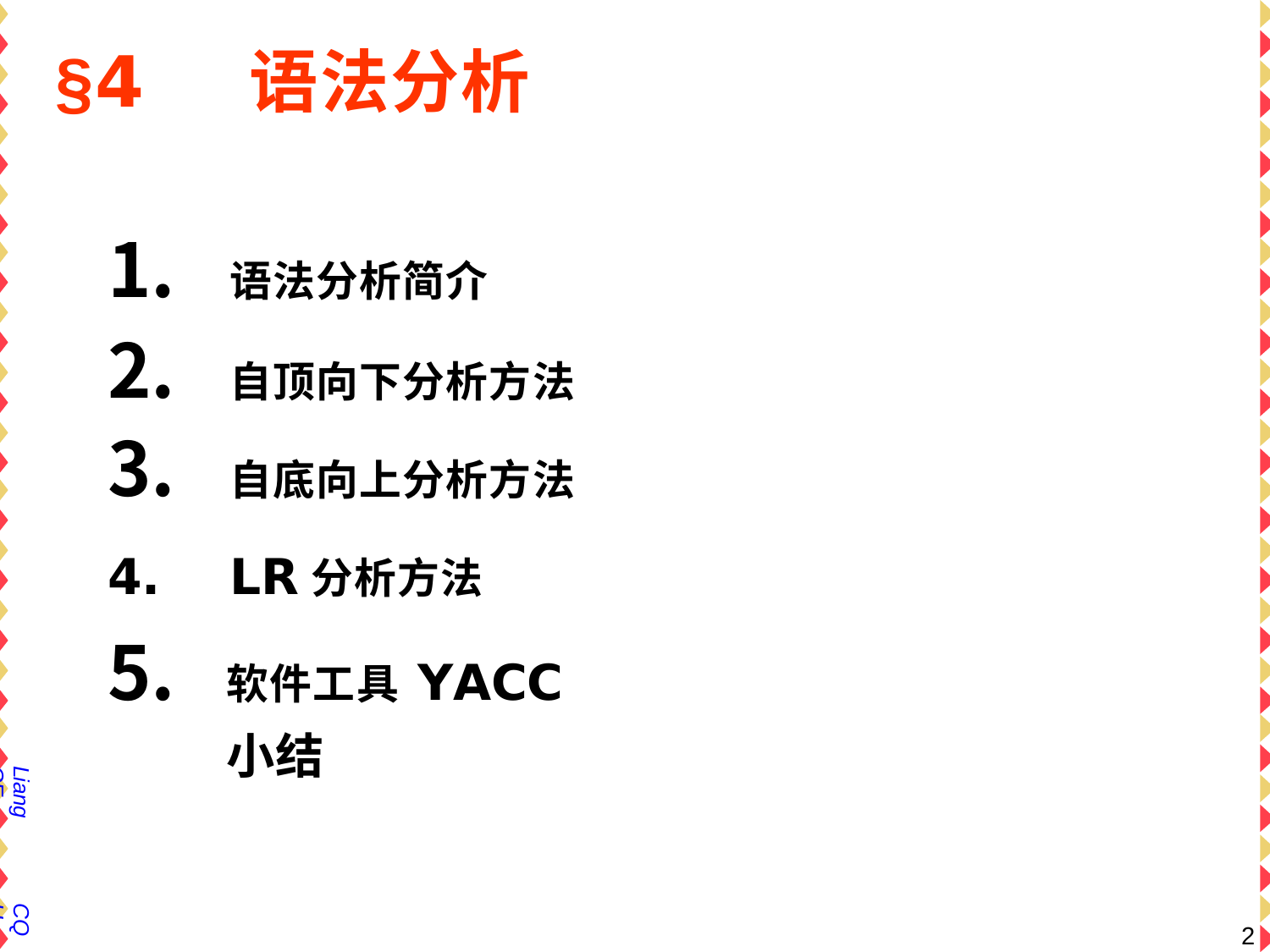

# §4	语法分析
语法分析简介
自顶向下分析方法
自底向上分析方法
LR分析方法
软件工具YACC 小结
Liang GE
CQU
2